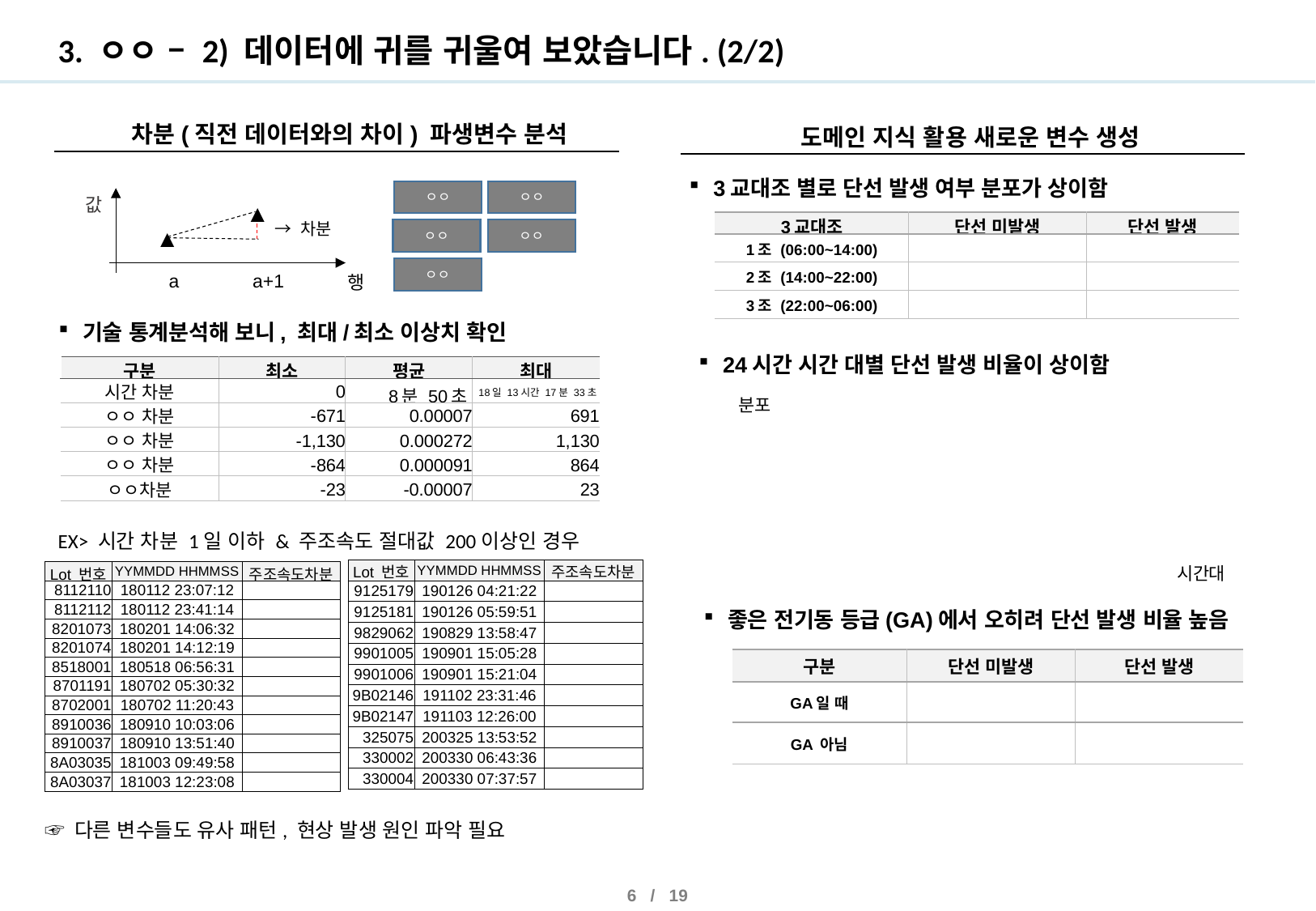

# 3. ㅇㅇ – 2) 데이터에 귀를 귀울여 보았습니다. (2/2)
 차분(직전 데이터와의 차이) 파생변수 분석
도메인 지식 활용 새로운 변수 생성
3교대조 별로 단선 발생 여부 분포가 상이함
ㅇㅇ
ㅇㅇ
ㅇㅇ
ㅇㅇ
ㅇㅇ
값
▲
→ 차분
▲
a
a+1
행
| 3교대조 | 단선 미발생 | 단선 발생 |
| --- | --- | --- |
| 1조 (06:00~14:00) |  |  |
| 2조 (14:00~22:00) |  |  |
| 3조 (22:00~06:00) |  |  |
기술 통계분석해 보니, 최대/최소 이상치 확인
24시간 시간 대별 단선 발생 비율이 상이함
| 구분 | 최소 | 평균 | 최대 |
| --- | --- | --- | --- |
| 시간 차분 | 0 | 8분 50초 | 18일 13시간 17분 33초 |
| ㅇㅇ 차분 | -671 | 0.00007 | 691 |
| ㅇㅇ 차분 | -1,130 | 0.000272 | 1,130 |
| ㅇㅇ 차분 | -864 | 0.000091 | 864 |
| ㅇㅇ차분 | -23 | -0.00007 | 23 |
분포
EX> 시간 차분 1일 이하 & 주조속도 절대값 200이상인 경우
시간대
| Lot 번호 | YYMMDD HHMMSS | 주조속도차분 |
| --- | --- | --- |
| 9125179 | 190126 04:21:22 |  |
| 9125181 | 190126 05:59:51 |  |
| 9829062 | 190829 13:58:47 |  |
| 9901005 | 190901 15:05:28 |  |
| 9901006 | 190901 15:21:04 |  |
| 9B02146 | 191102 23:31:46 |  |
| 9B02147 | 191103 12:26:00 |  |
| 325075 | 200325 13:53:52 |  |
| 330002 | 200330 06:43:36 |  |
| 330004 | 200330 07:37:57 |  |
| Lot 번호 | YYMMDD HHMMSS | 주조속도차분 |
| --- | --- | --- |
| 8112110 | 180112 23:07:12 |  |
| 8112112 | 180112 23:41:14 |  |
| 8201073 | 180201 14:06:32 |  |
| 8201074 | 180201 14:12:19 |  |
| 8518001 | 180518 06:56:31 |  |
| 8701191 | 180702 05:30:32 |  |
| 8702001 | 180702 11:20:43 |  |
| 8910036 | 180910 10:03:06 |  |
| 8910037 | 180910 13:51:40 |  |
| 8A03035 | 181003 09:49:58 |  |
| 8A03037 | 181003 12:23:08 |  |
좋은 전기동 등급(GA)에서 오히려 단선 발생 비율 높음
| 구분 | 단선 미발생 | 단선 발생 |
| --- | --- | --- |
| GA일 때 |  |  |
| GA 아님 |  |  |
☞ 다른 변수들도 유사 패턴, 현상 발생 원인 파악 필요